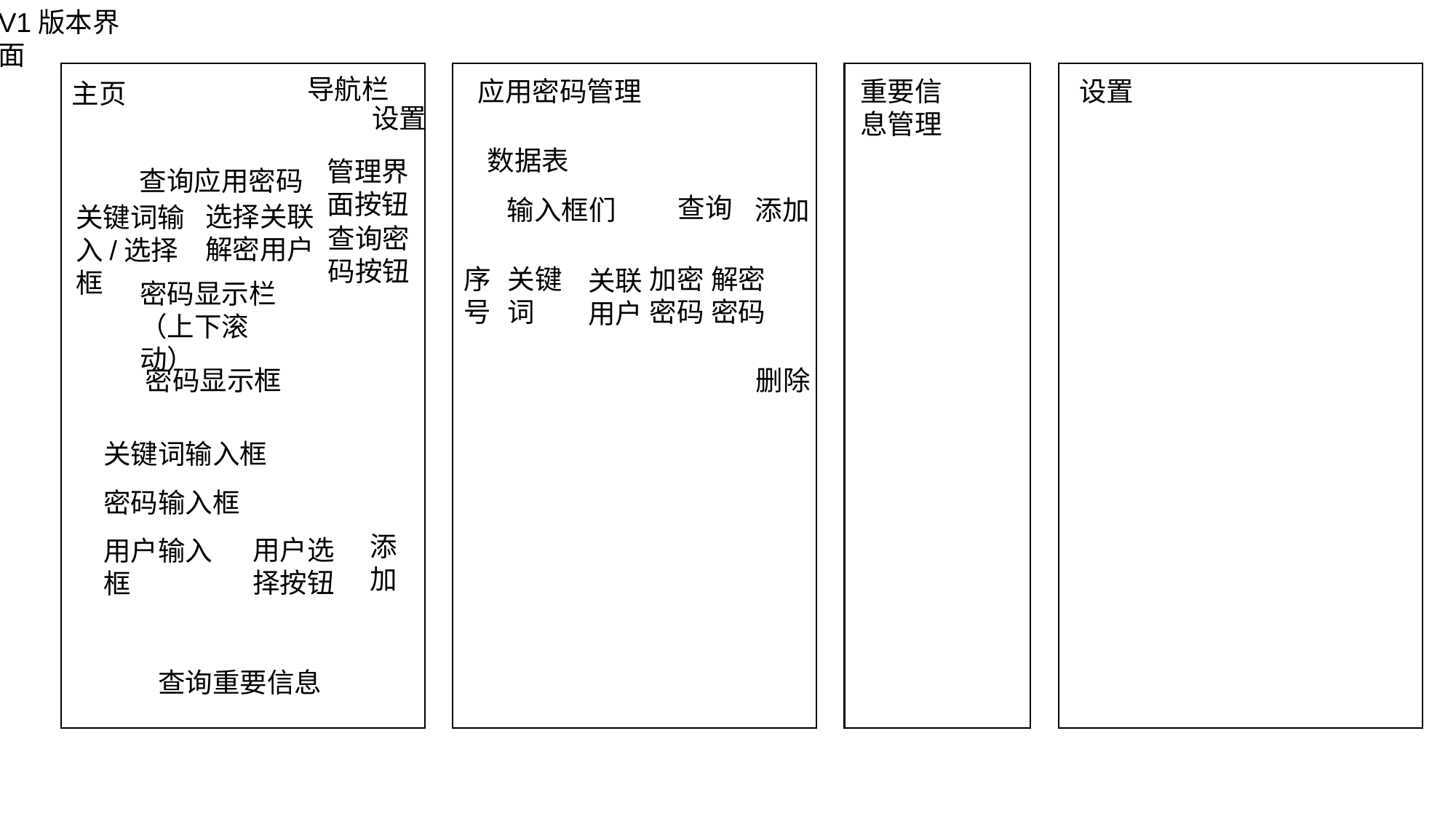

V1版本界面

重要信息管理

导航栏
主页
设置
管理界面按钮
查询应用密码
选择关联解密用户
关键词输入/选择框
查询密码按钮
密码显示栏（上下滚动）
密码显示框
关键词输入框
密码输入框
添加
用户选择按钮
用户输入框
查询重要信息

应用密码管理
数据表
查询
输入框们
添加
关键词
加密密码
解密密码
序号
关联用户
删除

设置